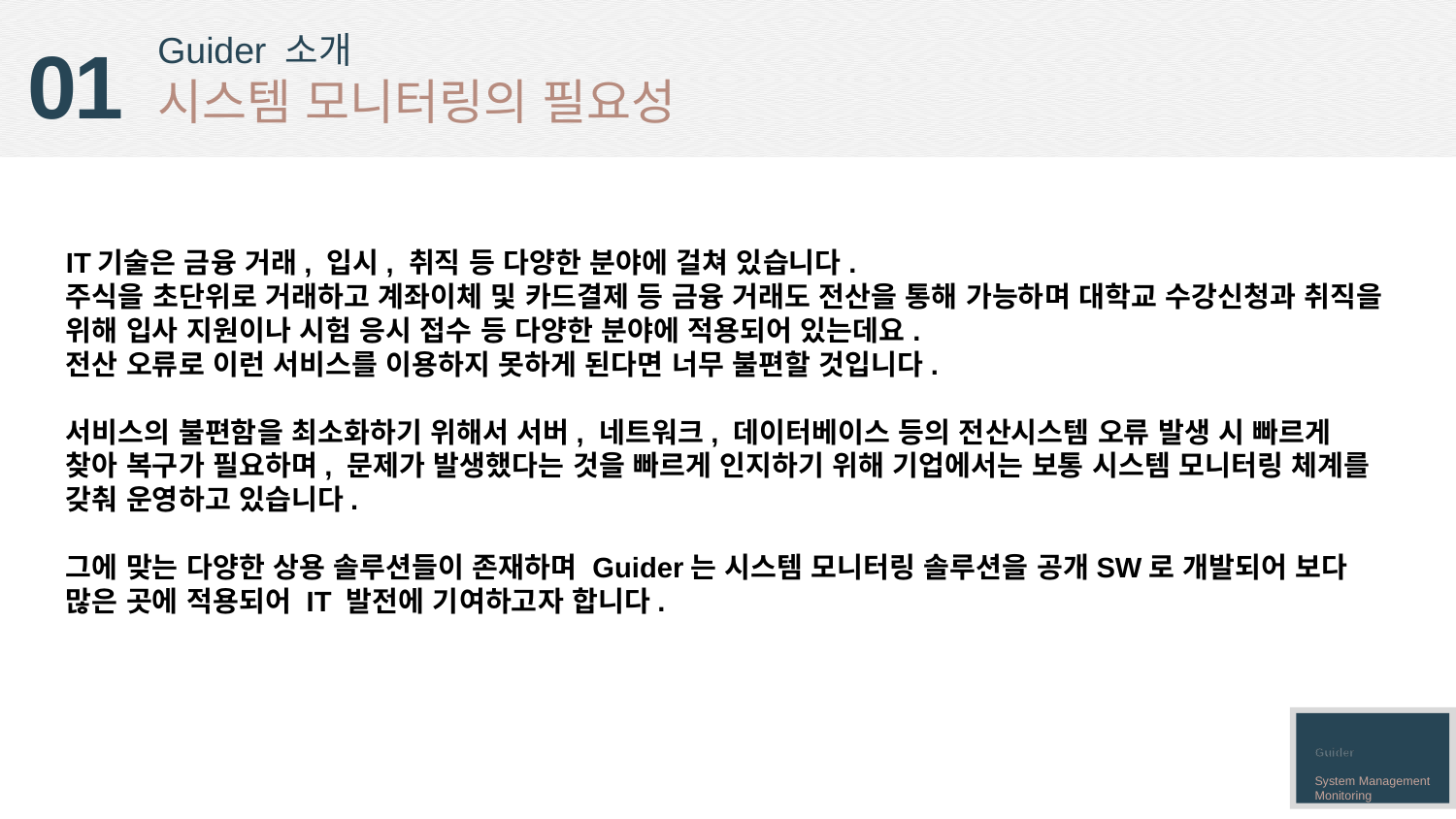

Guider 소개
시스템 모니터링의 필요성
01
IT기술은 금융 거래, 입시, 취직 등 다양한 분야에 걸쳐 있습니다.
주식을 초단위로 거래하고 계좌이체 및 카드결제 등 금융 거래도 전산을 통해 가능하며 대학교 수강신청과 취직을 위해 입사 지원이나 시험 응시 접수 등 다양한 분야에 적용되어 있는데요.
전산 오류로 이런 서비스를 이용하지 못하게 된다면 너무 불편할 것입니다.

서비스의 불편함을 최소화하기 위해서 서버, 네트워크, 데이터베이스 등의 전산시스템 오류 발생 시 빠르게 찾아 복구가 필요하며, 문제가 발생했다는 것을 빠르게 인지하기 위해 기업에서는 보통 시스템 모니터링 체계를 갖춰 운영하고 있습니다.

그에 맞는 다양한 상용 솔루션들이 존재하며 Guider는 시스템 모니터링 솔루션을 공개SW로 개발되어 보다 많은 곳에 적용되어 IT 발전에 기여하고자 합니다.

Guider

System Management Monitoring